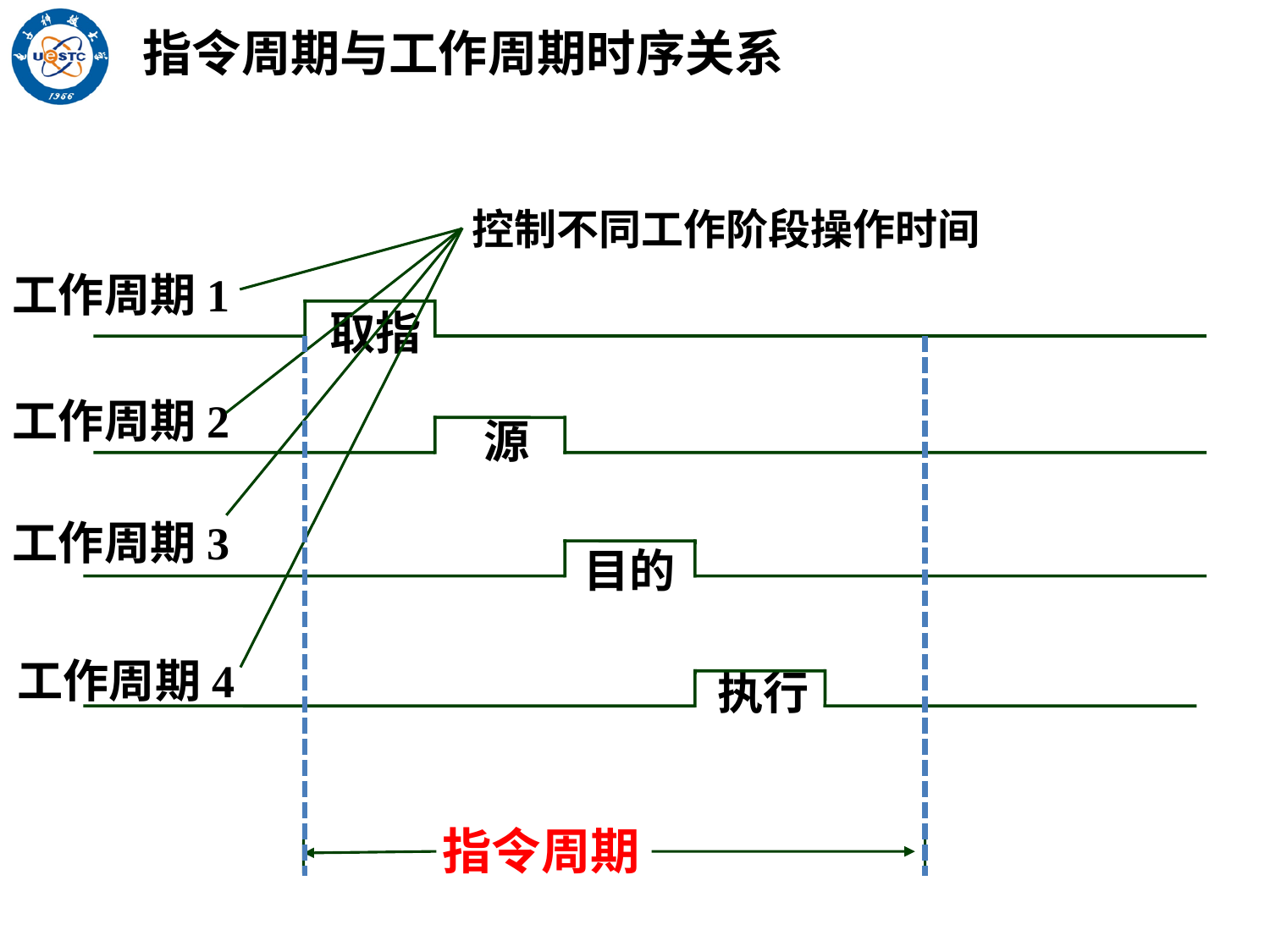

指令周期与工作周期时序关系
控制不同工作阶段操作时间

工作周期1
取指

工作周期2
源

工作周期3
目的

工作周期4
执行

指令周期